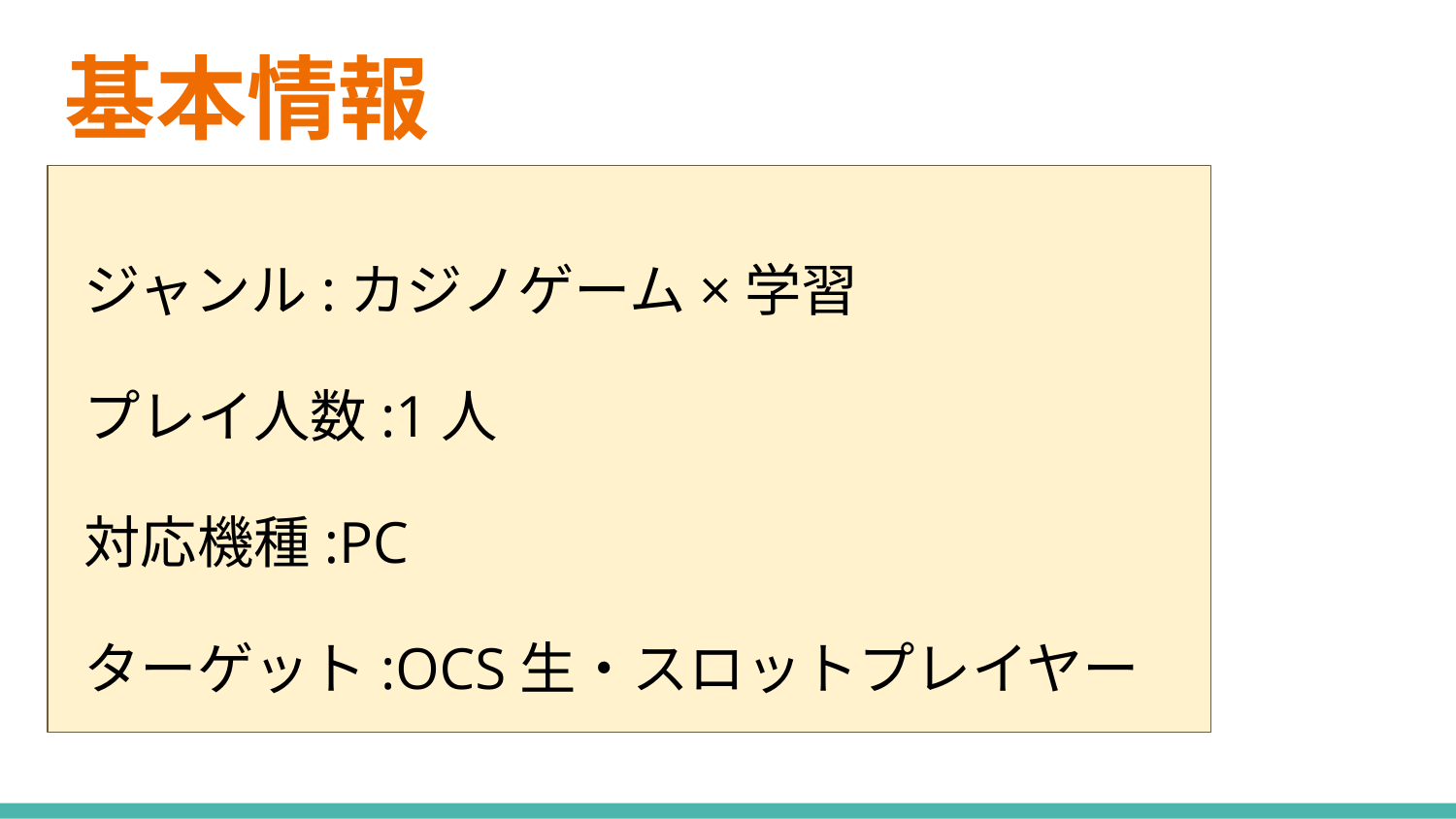

# 基本情報

ジャンル:カジノゲーム×学習
プレイ人数:1人
対応機種:PC
ターゲット:OCS生・スロットプレイヤー